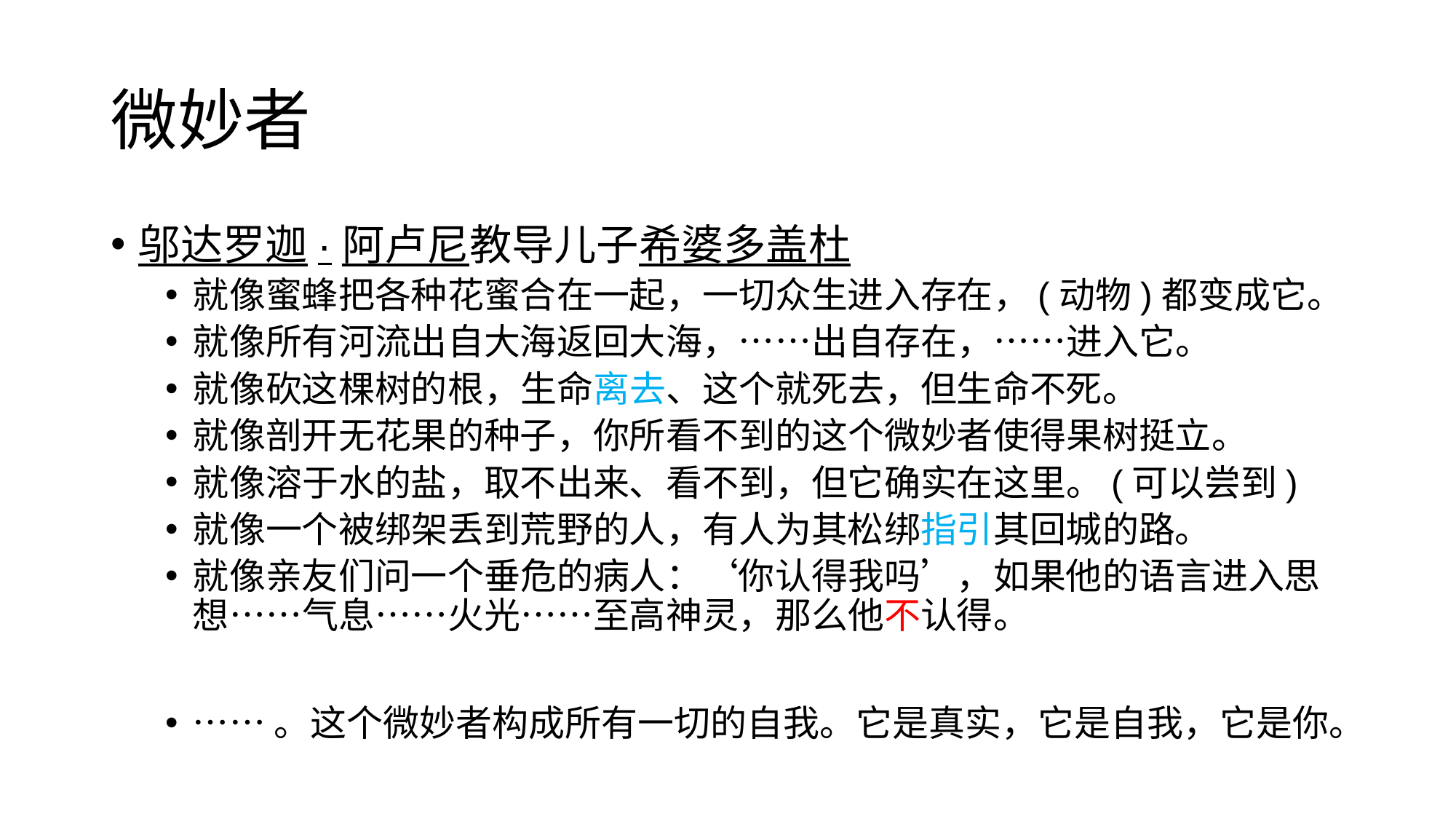

# 微妙者
邬达罗迦·阿卢尼教导儿子希婆多盖杜
就像蜜蜂把各种花蜜合在一起，一切众生进入存在，(动物)都变成它。
就像所有河流出自大海返回大海，……出自存在，……进入它。
就像砍这棵树的根，生命离去、这个就死去，但生命不死。
就像剖开无花果的种子，你所看不到的这个微妙者使得果树挺立。
就像溶于水的盐，取不出来、看不到，但它确实在这里。(可以尝到)
就像一个被绑架丢到荒野的人，有人为其松绑指引其回城的路。
就像亲友们问一个垂危的病人：‘你认得我吗’，如果他的语言进入思想……气息……火光……至高神灵，那么他不认得。

……。这个微妙者构成所有一切的自我。它是真实，它是自我，它是你。